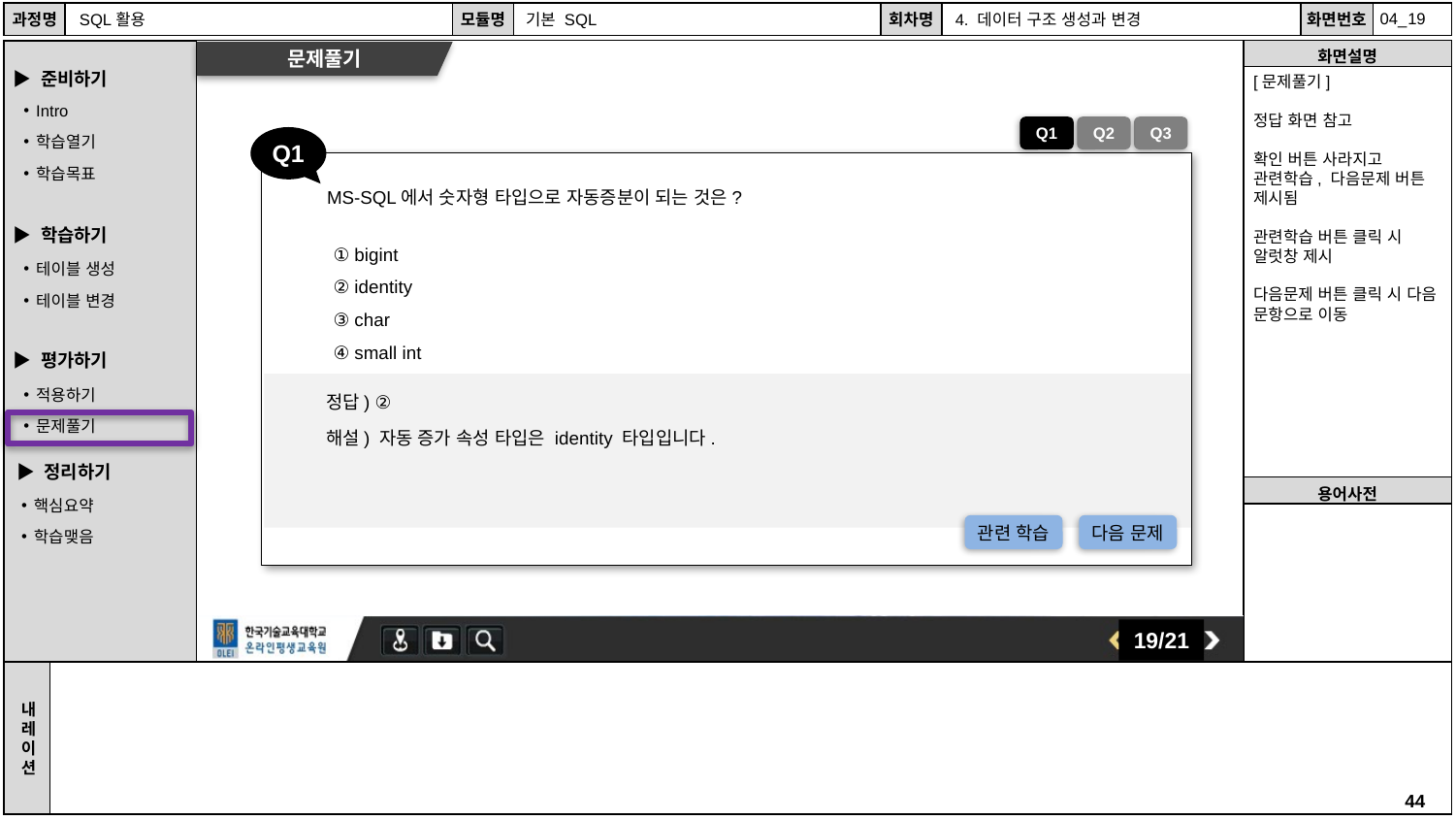

19
문제풀기
[문제풀기]

정답 화면 참고

확인 버튼 사라지고 관련학습, 다음문제 버튼 제시됨

관련학습 버튼 클릭 시 알럿창 제시

다음문제 버튼 클릭 시 다음 문항으로 이동
Q1
Q2
Q3
Q1

MS-SQL에서 숫자형 타입으로 자동증분이 되는 것은?
① bigint
② identity
③ char
④ small int
정답) ②
해설) 자동 증가 속성 타입은 identity 타입입니다.

관련 학습
다음 문제
19/21
08